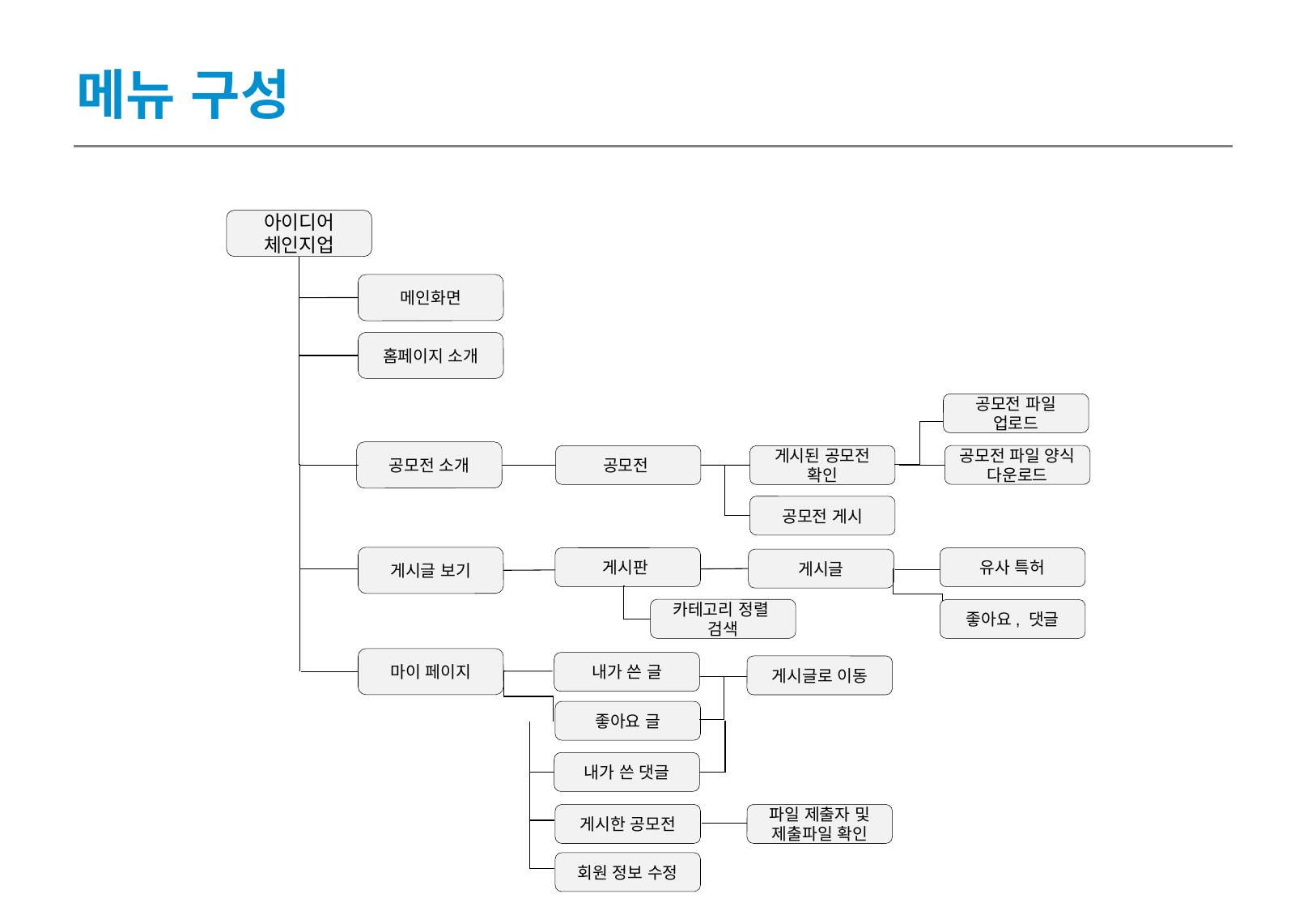

메뉴 구성
아이디어 체인지업
메인화면
홈페이지 소개
공모전 파일 업로드
공모전 소개
공모전 파일 양식 다운로드
공모전
게시된 공모전 확인
공모전 게시
게시글 보기
게시판
유사 특허
게시글
카테고리 정렬  검색
좋아요, 댓글
마이 페이지
내가 쓴 글
게시글로 이동
좋아요 글
내가 쓴 댓글
게시한 공모전
파일 제출자 및 제출파일 확인
회원 정보 수정